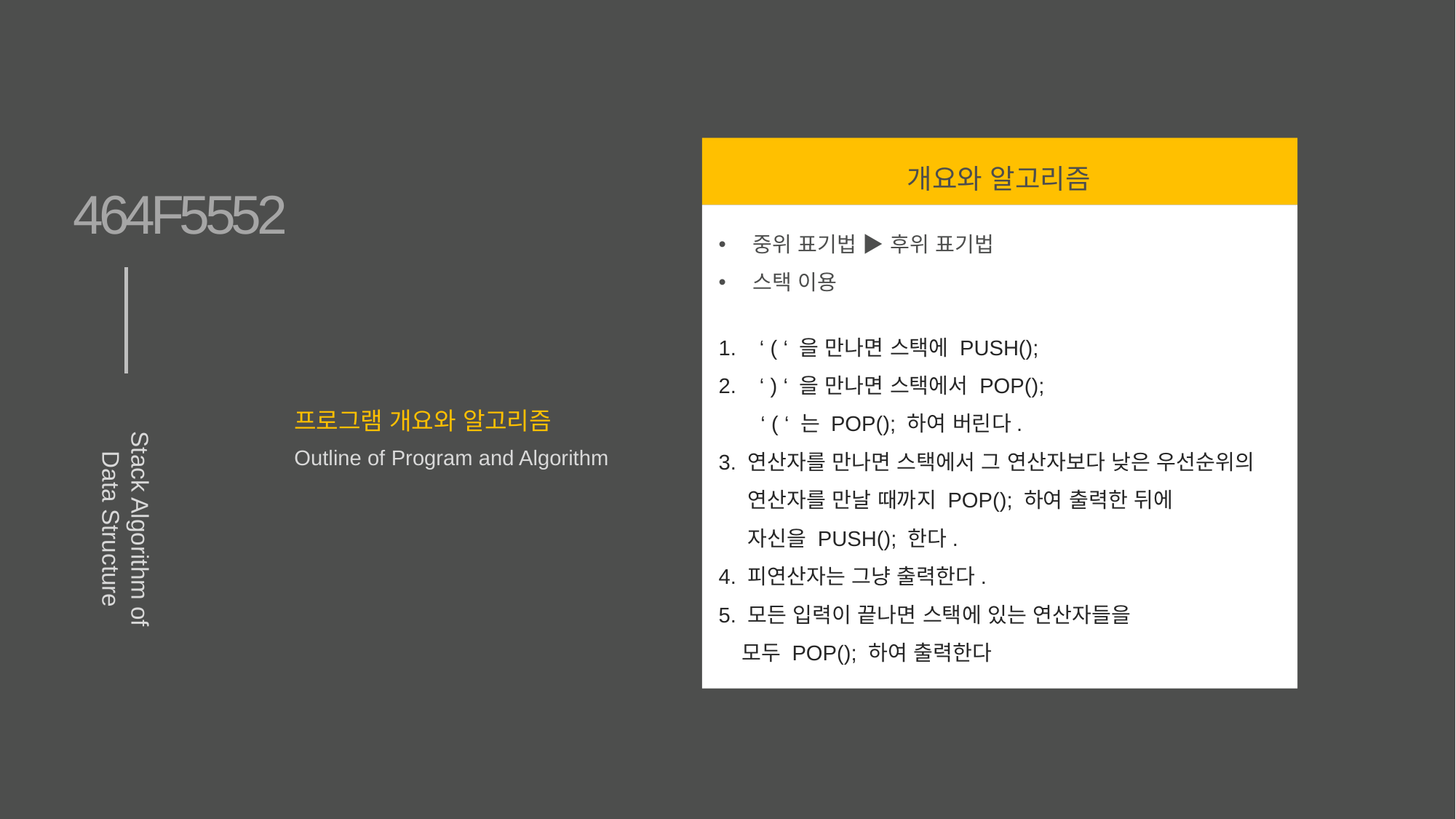

개요와 알고리즘
464F5552

중위 표기법 ▶ 후위 표기법
스택 이용
‘ ( ‘ 을 만나면 스택에 PUSH();
‘ ) ‘ 을 만나면 스택에서 POP();
       ‘ ( ‘ 는 POP(); 하여 버린다.
3. 연산자를 만나면 스택에서 그 연산자보다 낮은 우선순위의
    연산자를 만날 때까지 POP(); 하여 출력한 뒤에
    자신을 PUSH(); 한다.
4. 피연산자는 그냥 출력한다.
5. 모든 입력이 끝나면 스택에 있는 연산자들을
   모두 POP(); 하여 출력한다

프로그램 개요와 알고리즘
Outline of Program and Algorithm
Stack Algorithm of Data Structure